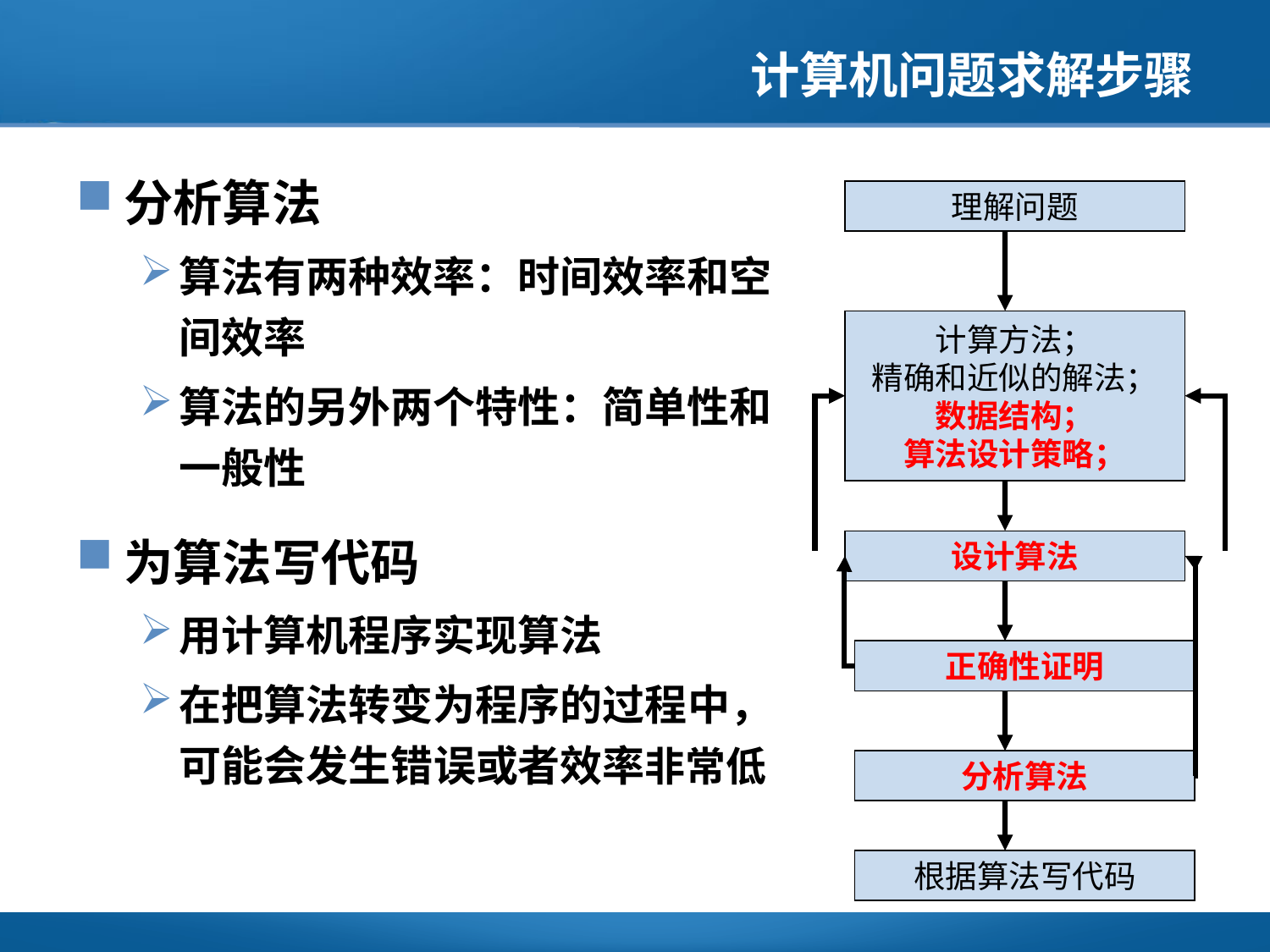

# 计算机问题求解步骤
分析算法
算法有两种效率：时间效率和空间效率
算法的另外两个特性：简单性和一般性
为算法写代码
用计算机程序实现算法
在把算法转变为程序的过程中，可能会发生错误或者效率非常低
理解问题

计算方法；
精确和近似的解法；
数据结构；
算法设计策略；

设计算法

正确性证明

分析算法

根据算法写代码